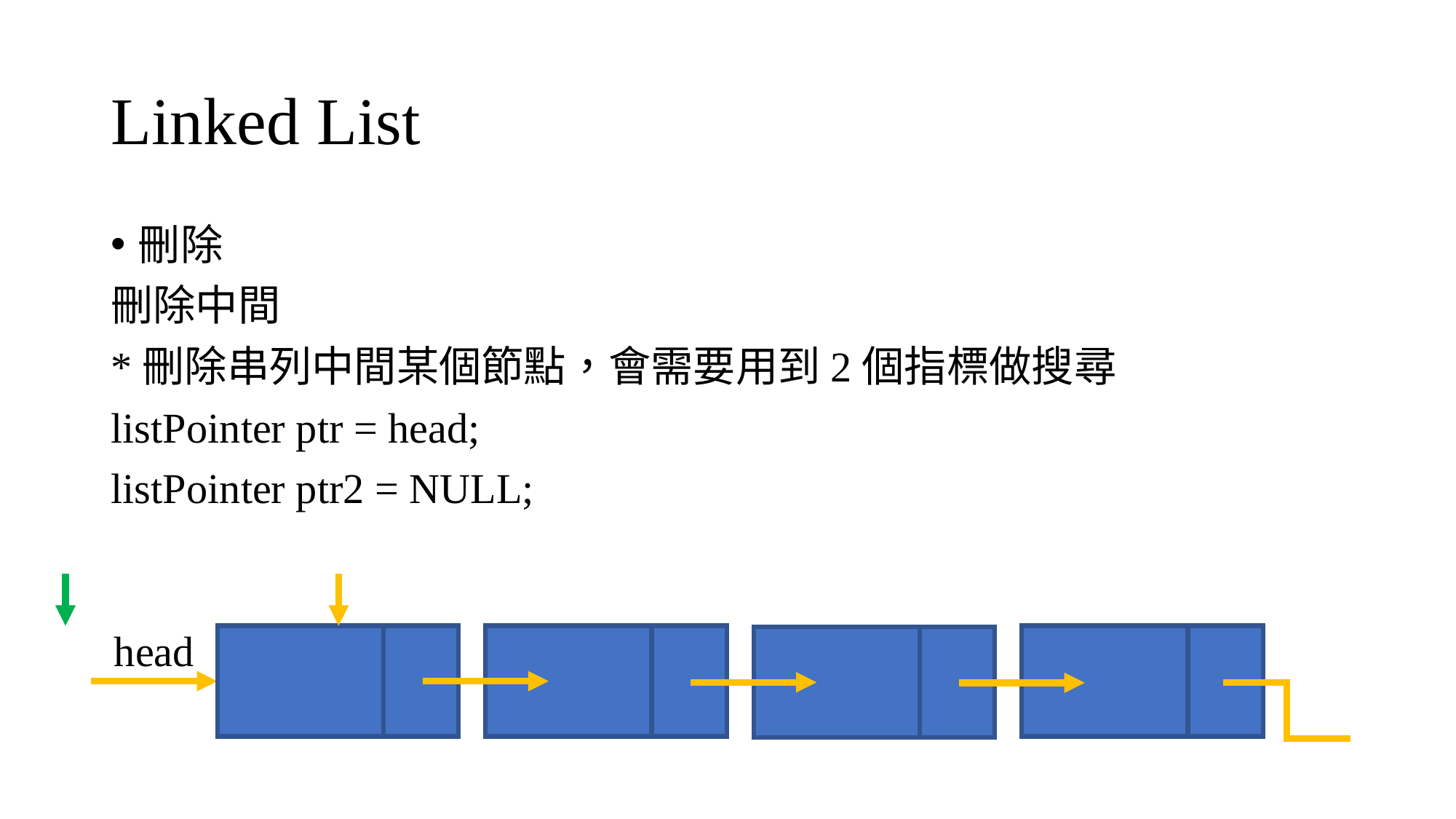

# Linked List
刪除
刪除中間
*刪除串列中間某個節點，會需要用到2個指標做搜尋
listPointer ptr = head;
listPointer ptr2 = NULL;
head